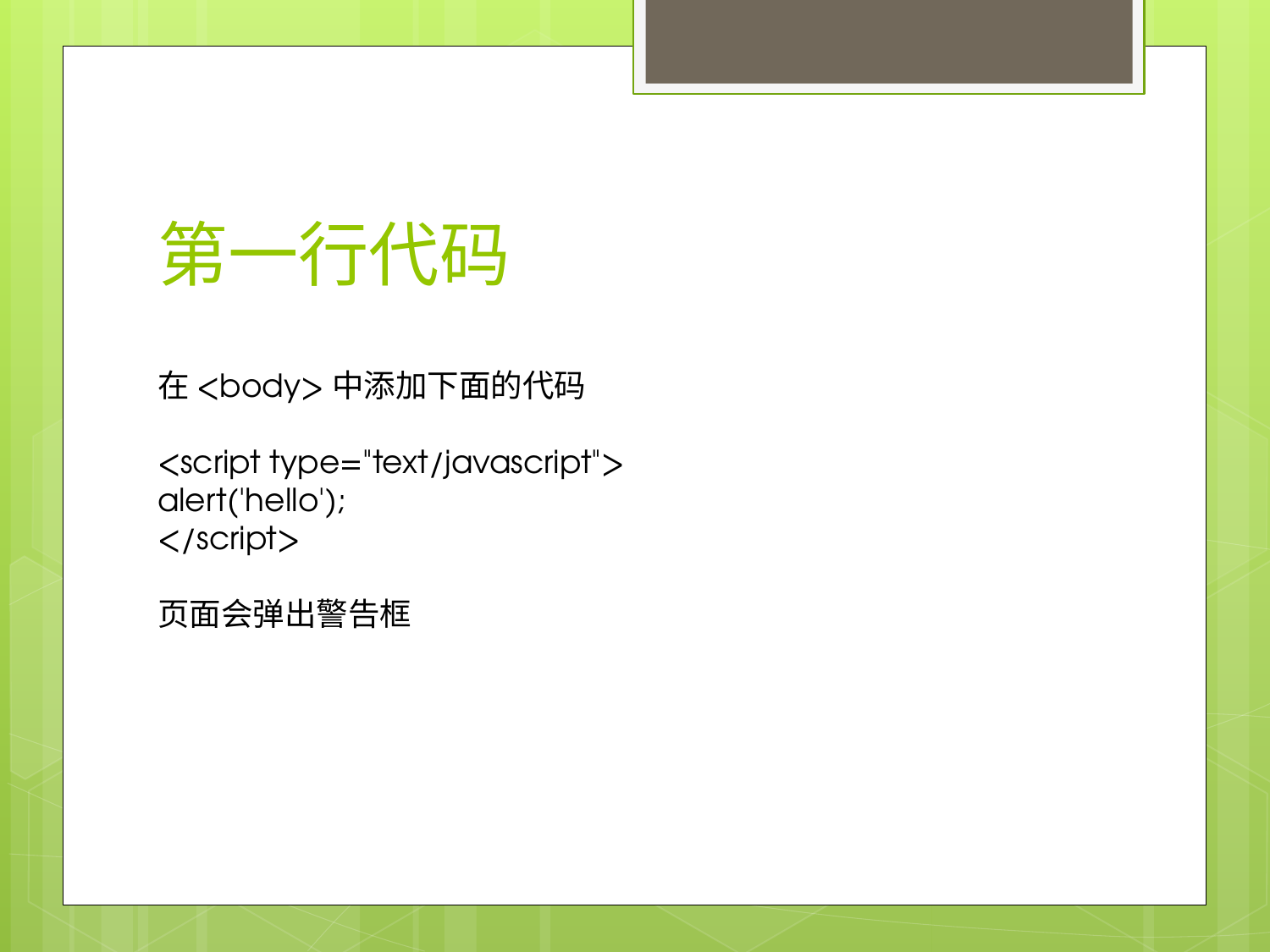

# 第一行代码
在<body>中添加下面的代码

<script type="text/javascript">
alert('hello');
</script>

页面会弹出警告框